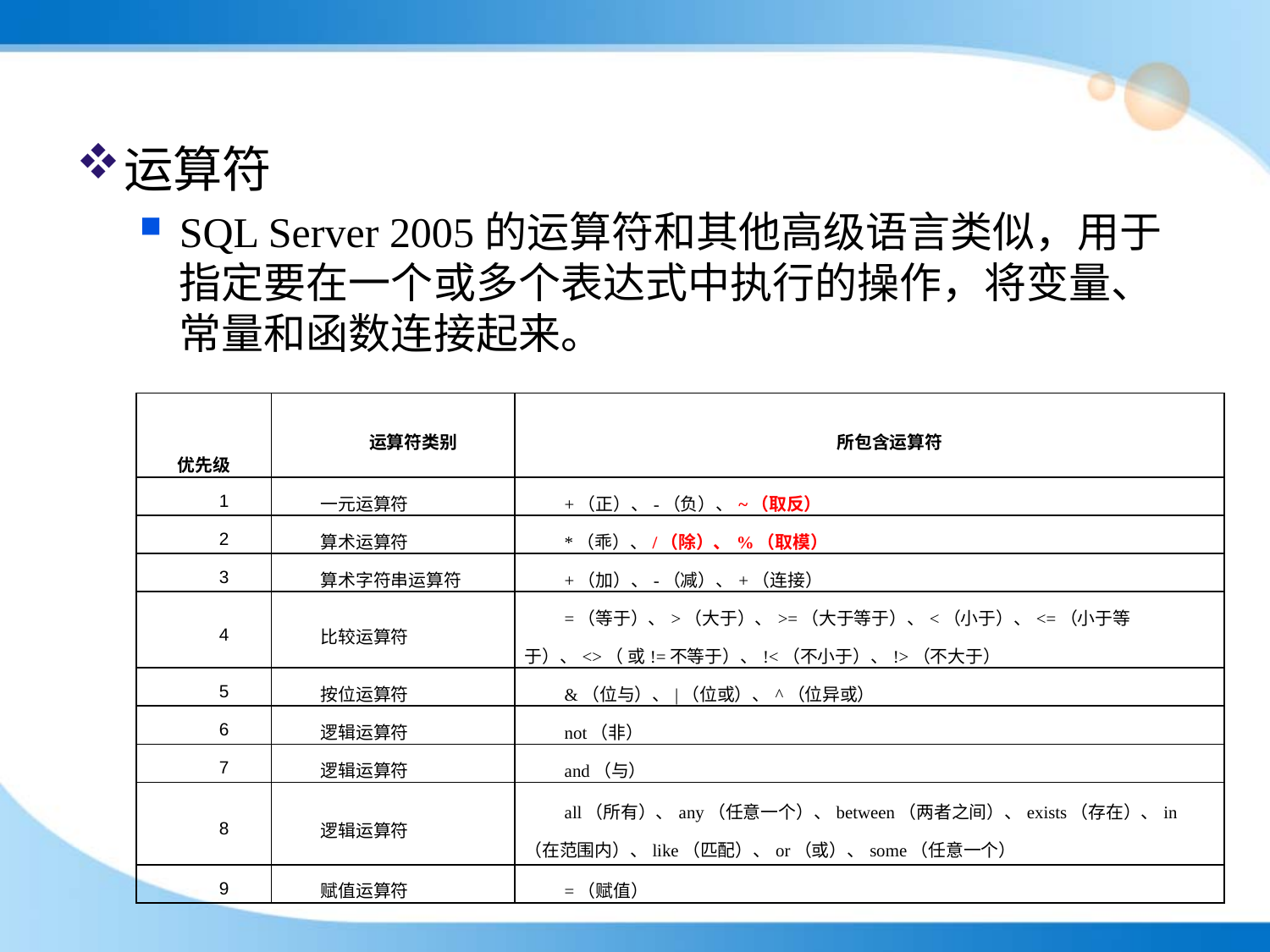

运算符
SQL Server 2005的运算符和其他高级语言类似，用于指定要在一个或多个表达式中执行的操作，将变量、常量和函数连接起来。
| 优先级 | 运算符类别 | 所包含运算符 |
| --- | --- | --- |
| 1 | 一元运算符 | +（正）、-（负）、~（取反） |
| 2 | 算术运算符 | \*（乖）、/（除）、%（取模） |
| 3 | 算术字符串运算符 | +（加）、-（减）、+（连接） |
| 4 | 比较运算符 | =（等于）、>（大于）、>=（大于等于）、<（小于）、<=（小于等于）、<>（ 或!=不等于）、!<（不小于）、!>（不大于） |
| 5 | 按位运算符 | &（位与）、|（位或）、^（位异或） |
| 6 | 逻辑运算符 | not（非） |
| 7 | 逻辑运算符 | and（与） |
| 8 | 逻辑运算符 | all（所有）、any（任意一个）、between（两者之间）、exists（存在）、in（在范围内）、like（匹配）、or（或）、some（任意一个） |
| 9 | 赋值运算符 | =（赋值） |